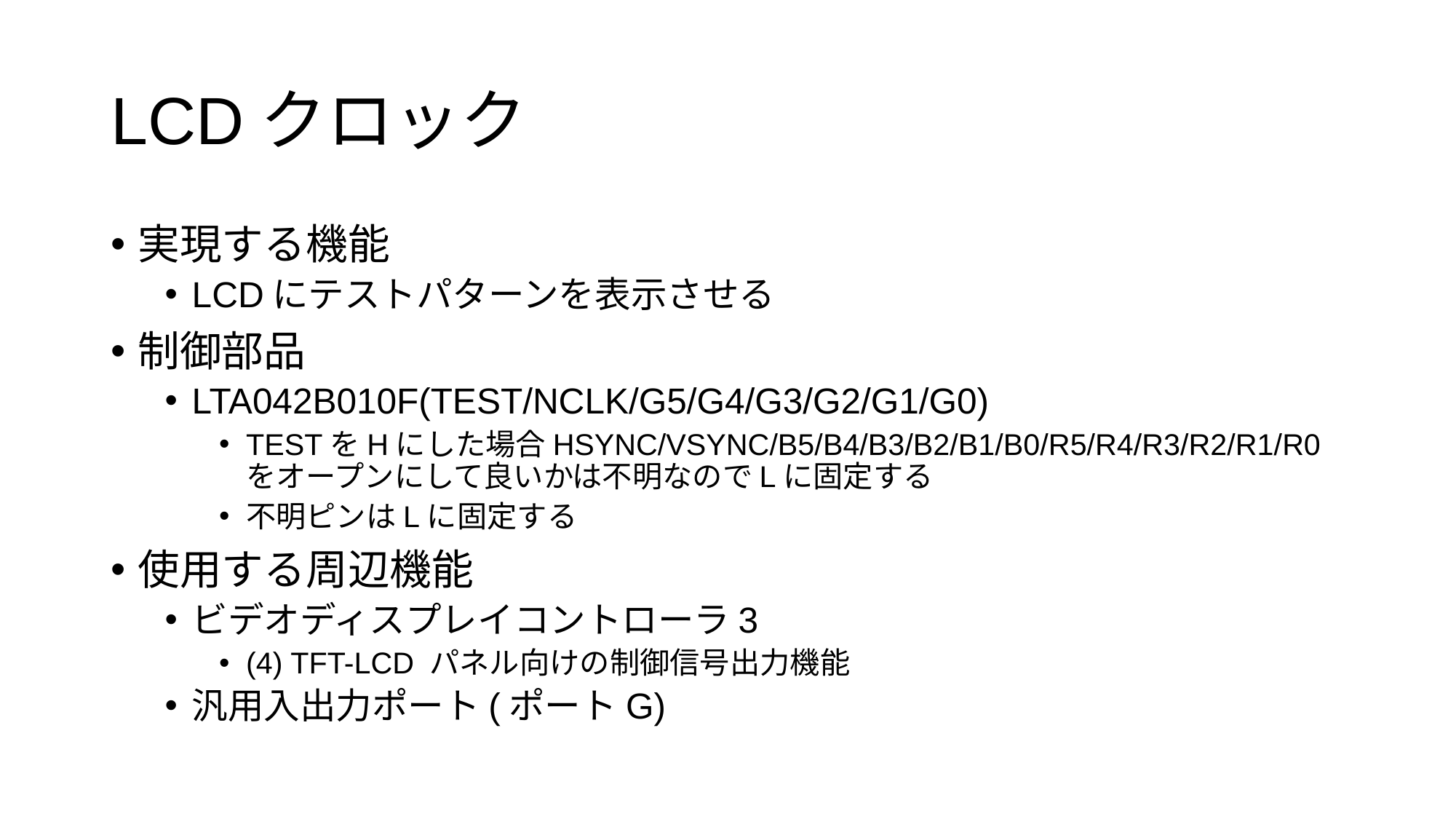

# LCDクロック
実現する機能
LCDにテストパターンを表示させる
制御部品
LTA042B010F(TEST/NCLK/G5/G4/G3/G2/G1/G0)
TESTをHにした場合HSYNC/VSYNC/B5/B4/B3/B2/B1/B0/R5/R4/R3/R2/R1/R0をオープンにして良いかは不明なのでLに固定する
不明ピンはLに固定する
使用する周辺機能
ビデオディスプレイコントローラ3
(4) TFT-LCD パネル向けの制御信号出力機能
汎用入出力ポート(ポートG)